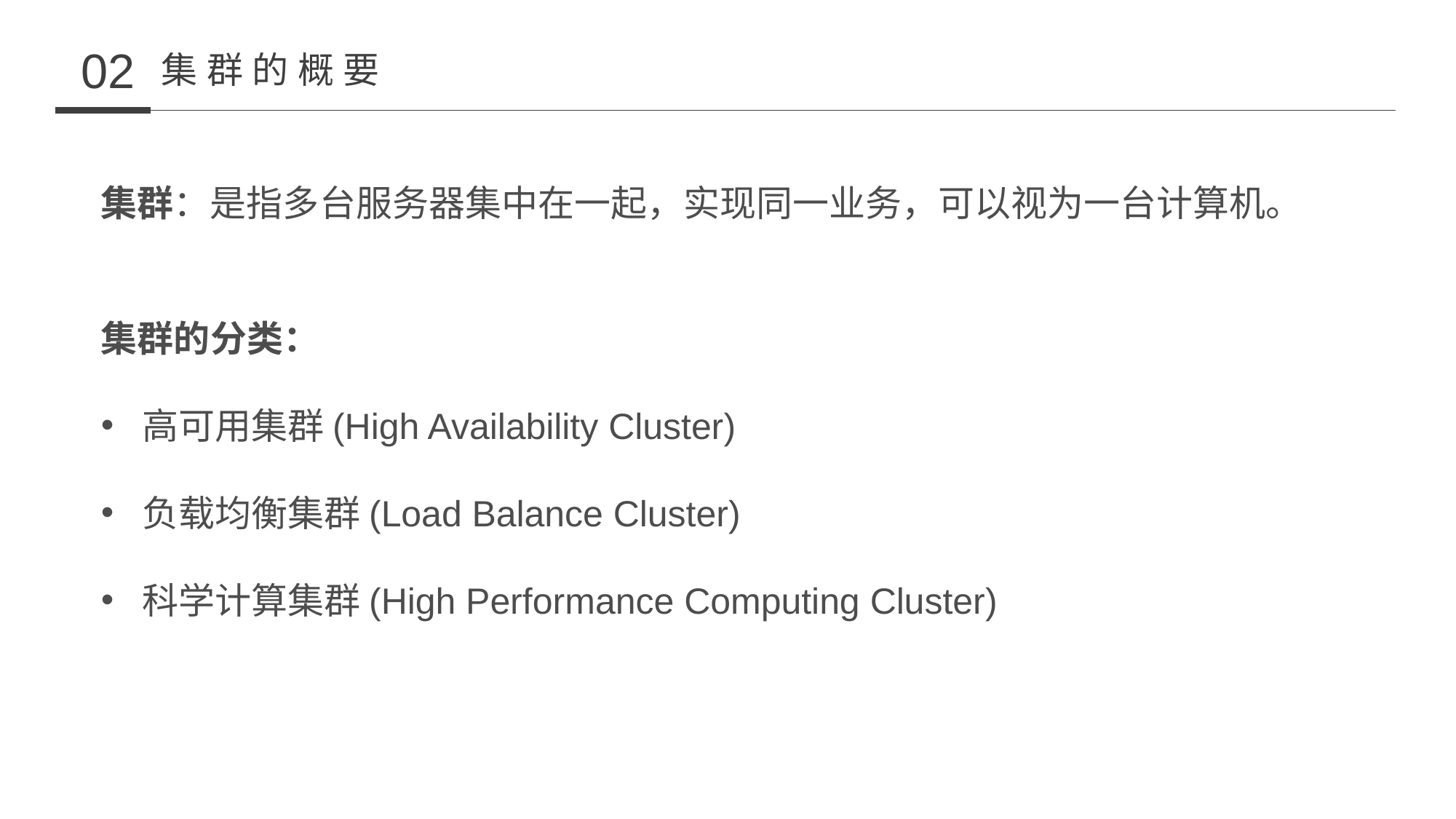

02
集群的概要
集群：是指多台服务器集中在一起，实现同一业务，可以视为一台计算机。
集群的分类：
高可用集群(High Availability Cluster)
负载均衡集群(Load Balance Cluster)
科学计算集群(High Performance Computing Cluster)